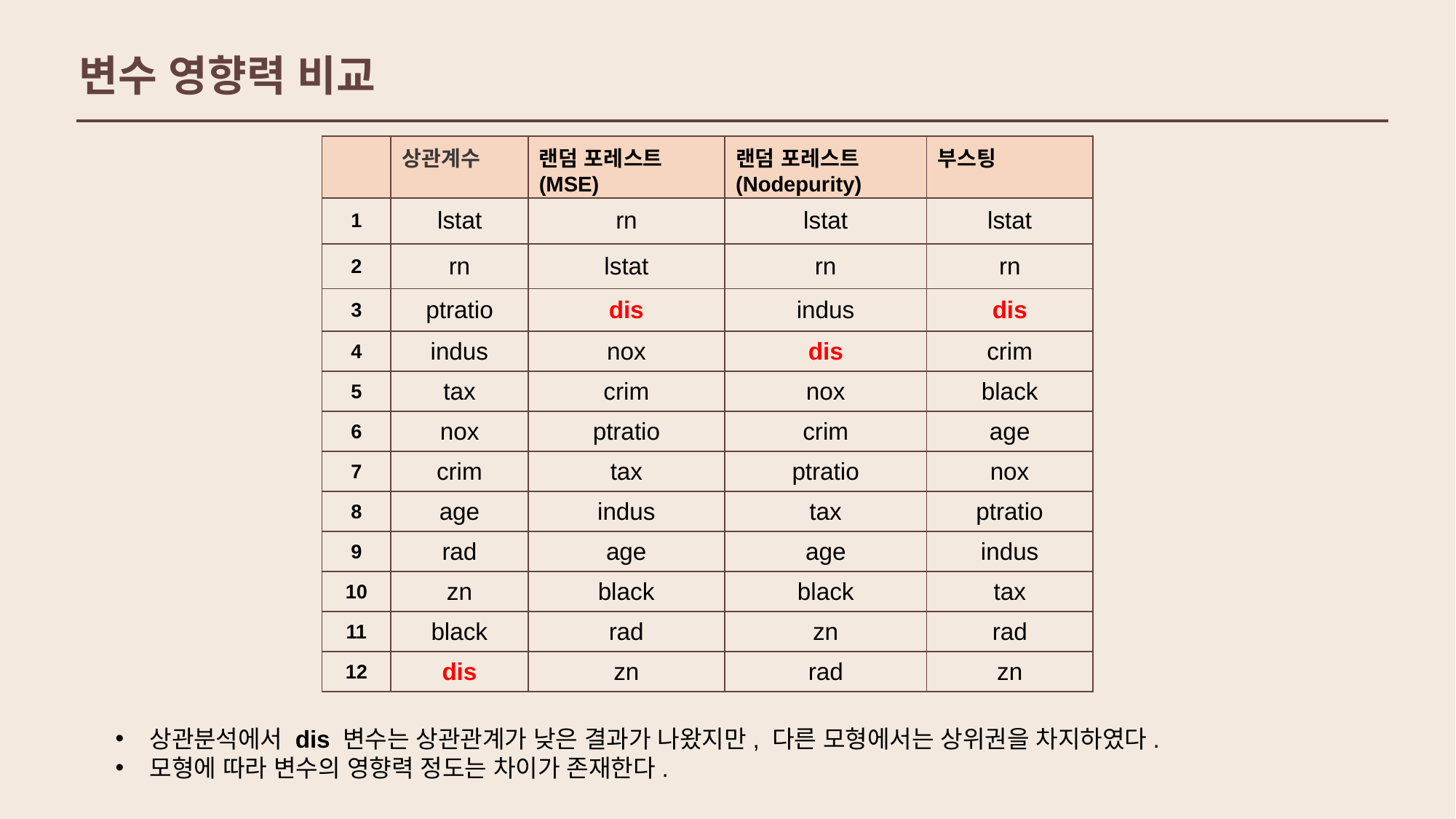

변수 영향력 비교
|  | 상관계수 | 랜덤 포레스트(MSE) | 랜덤 포레스트(Nodepurity) | 부스팅 |
| --- | --- | --- | --- | --- |
| 1 | lstat | rn | lstat | lstat |
| 2 | rn | lstat | rn | rn |
| 3 | ptratio | dis | indus | dis |
| 4 | indus | nox | dis | crim |
| 5 | tax | crim | nox | black |
| 6 | nox | ptratio | crim | age |
| 7 | crim | tax | ptratio | nox |
| 8 | age | indus | tax | ptratio |
| 9 | rad | age | age | indus |
| 10 | zn | black | black | tax |
| 11 | black | rad | zn | rad |
| 12 | dis | zn | rad | zn |

상관분석에서 dis 변수는 상관관계가 낮은 결과가 나왔지만, 다른 모형에서는 상위권을 차지하였다.
모형에 따라 변수의 영향력 정도는 차이가 존재한다.